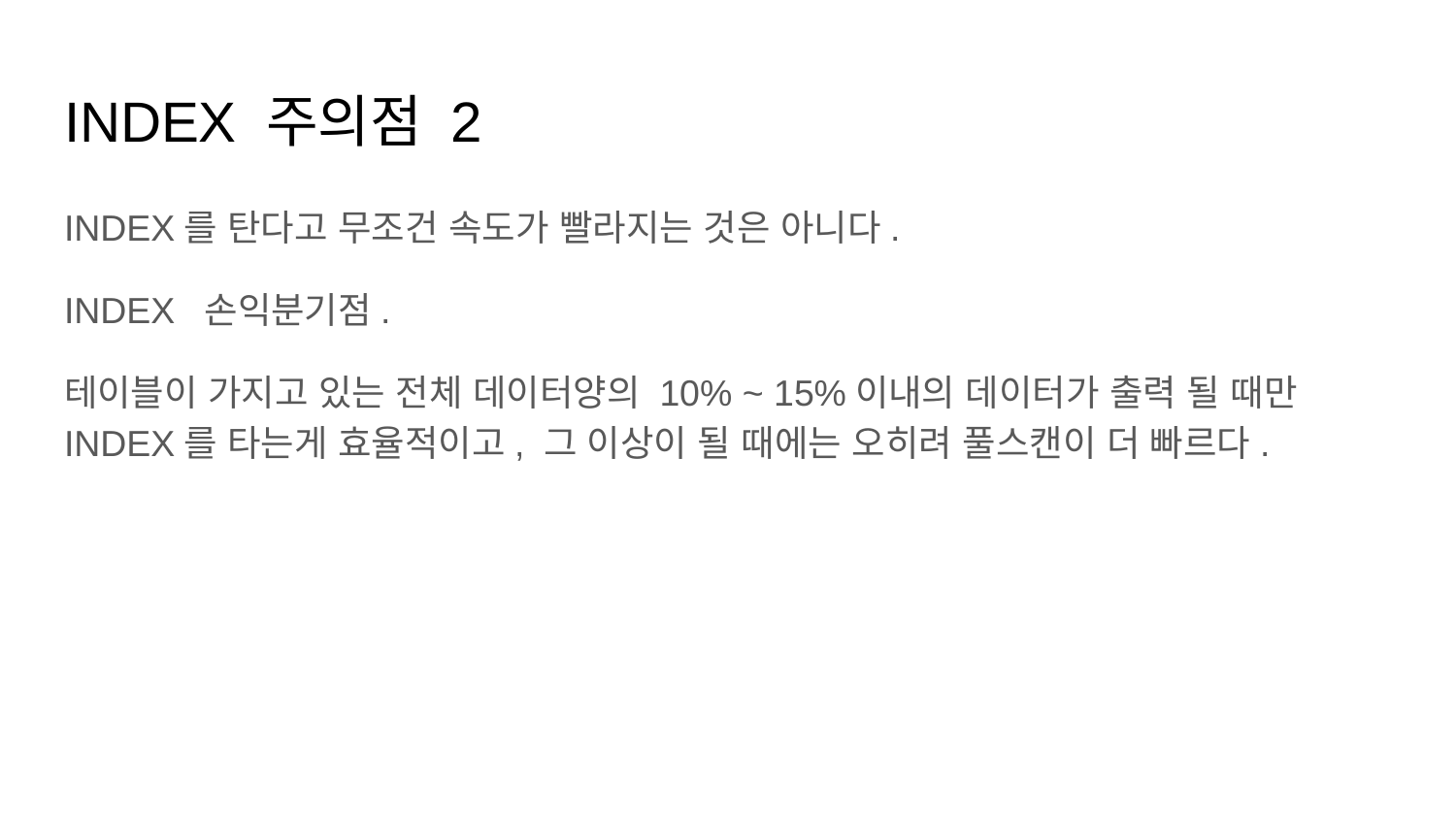

# INDEX 주의점 2
INDEX를 탄다고 무조건 속도가 빨라지는 것은 아니다.
INDEX  손익분기점.
테이블이 가지고 있는 전체 데이터양의 10% ~ 15%이내의 데이터가 출력 될 때만 INDEX를 타는게 효율적이고, 그 이상이 될 때에는 오히려 풀스캔이 더 빠르다.